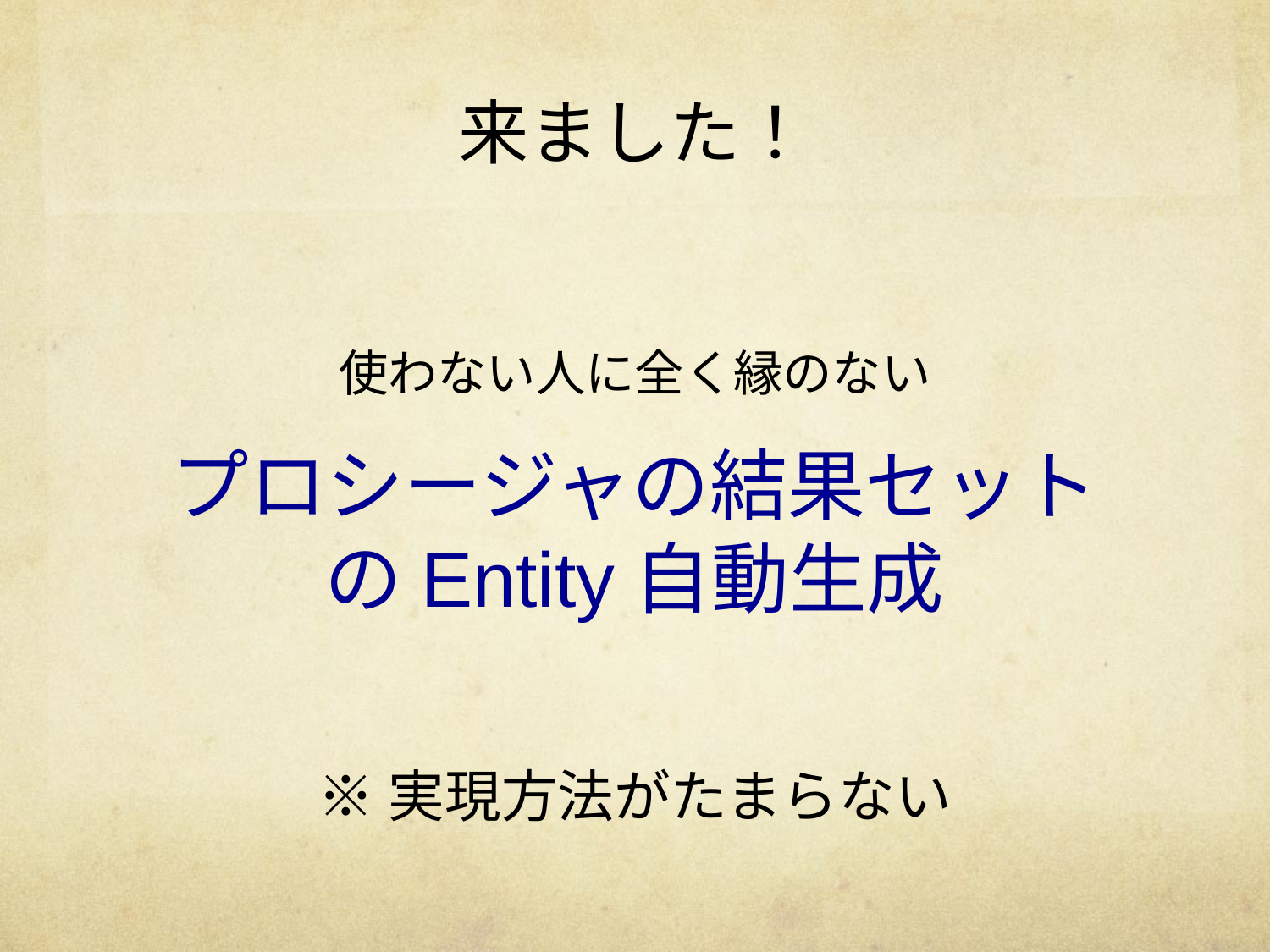

# 来ました！

使わない人に全く縁のない
プロシージャの結果セットのEntity自動生成

※実現方法がたまらない